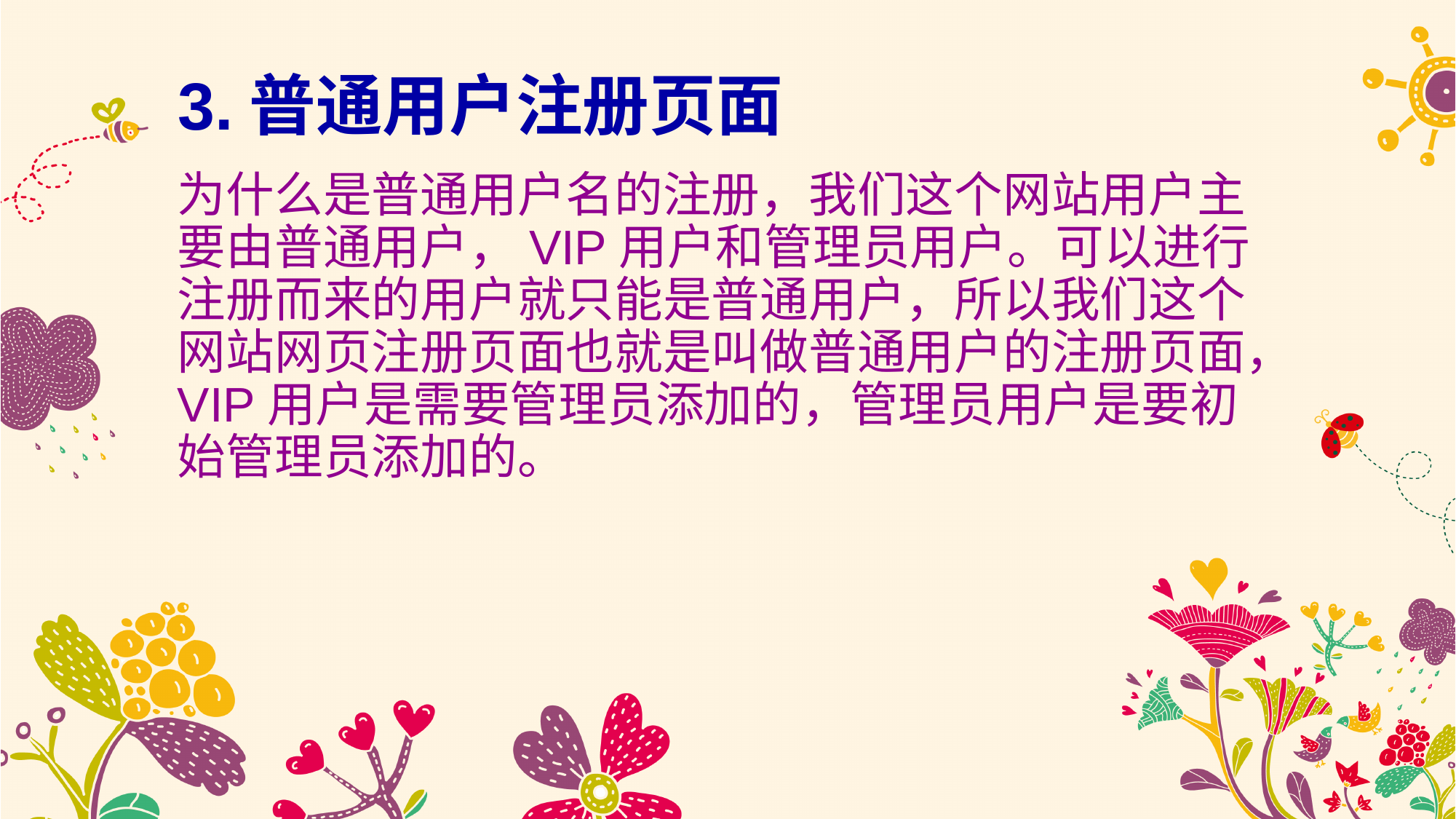

# 3.普通用户注册页面
为什么是普通用户名的注册，我们这个网站用户主要由普通用户，VIP用户和管理员用户。可以进行注册而来的用户就只能是普通用户，所以我们这个网站网页注册页面也就是叫做普通用户的注册页面，VIP用户是需要管理员添加的，管理员用户是要初始管理员添加的。